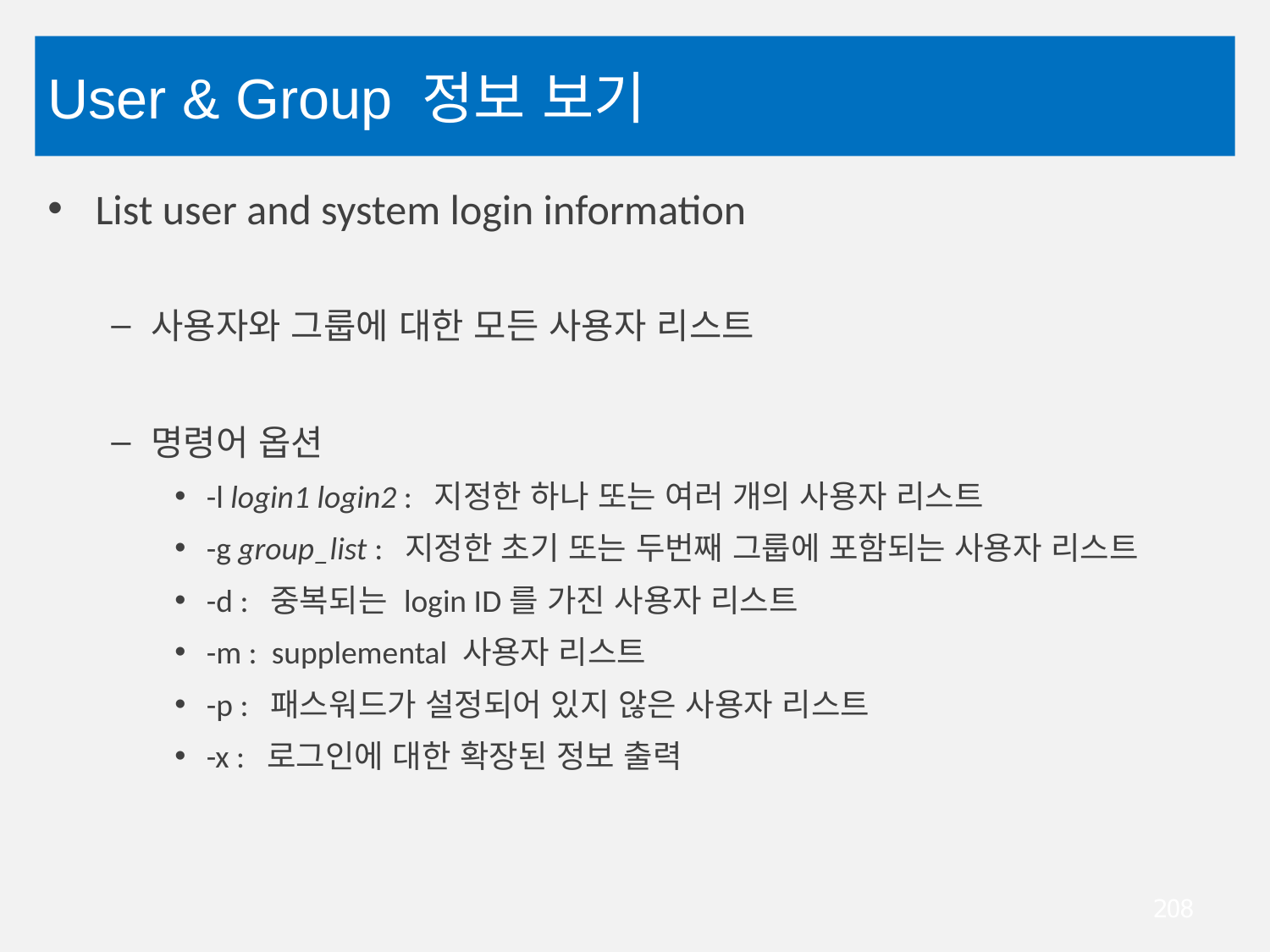

# User & Group 정보 보기
List user and system login information

사용자와 그룹에 대한 모든 사용자 리스트

명령어 옵션
-l login1 login2 :  지정한 하나 또는 여러 개의 사용자 리스트
-g group_list :  지정한 초기 또는 두번째 그룹에 포함되는 사용자 리스트
-d :  중복되는 login ID를 가진 사용자 리스트
-m :  supplemental 사용자 리스트
-p :  패스워드가 설정되어 있지 않은 사용자 리스트
-x :  로그인에 대한 확장된 정보 출력
208